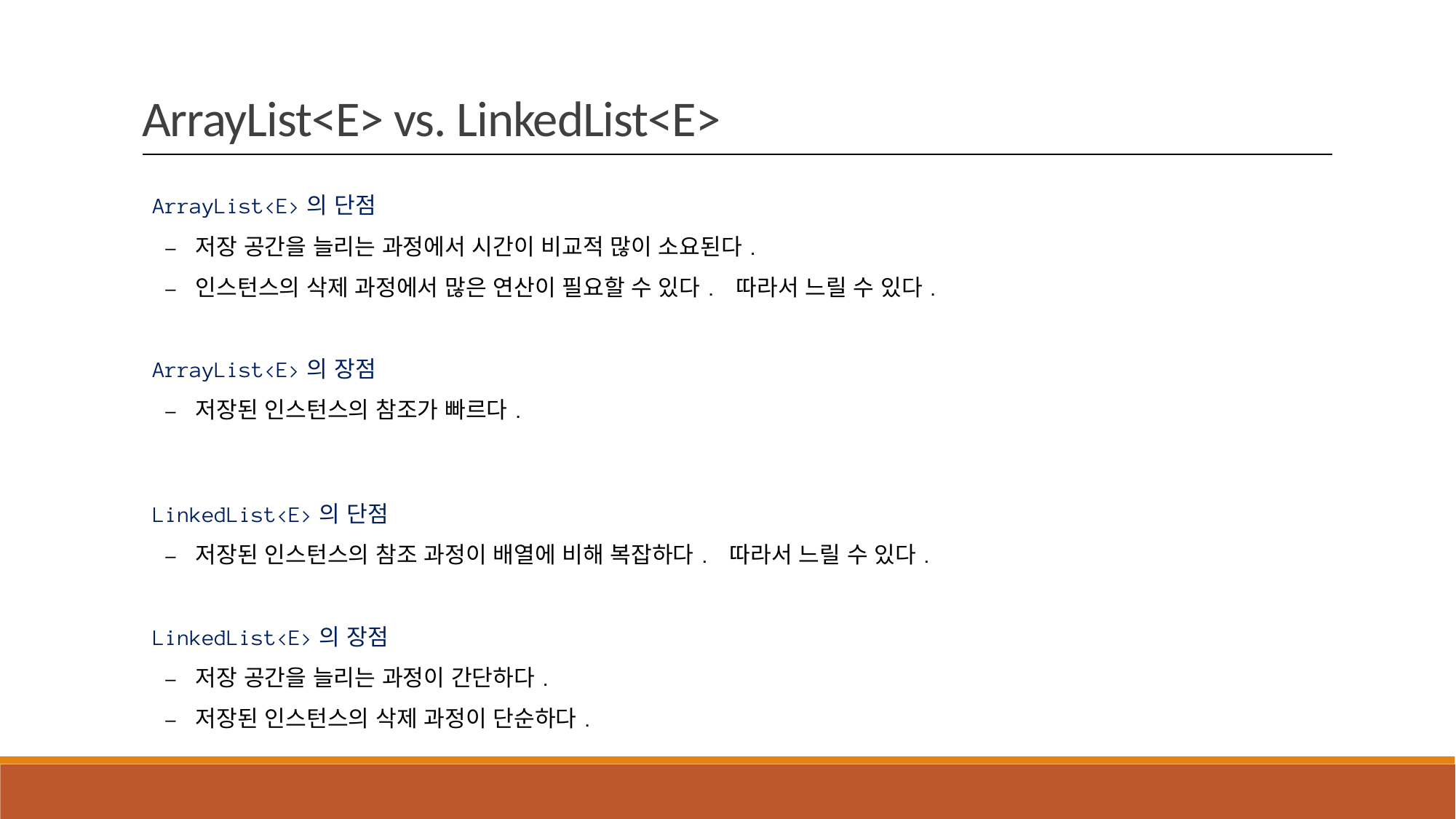

ArrayList<E> vs. LinkedList<E>
ArrayList<E>의 단점
 - 저장 공간을 늘리는 과정에서 시간이 비교적 많이 소요된다.
 - 인스턴스의 삭제 과정에서 많은 연산이 필요할 수 있다. 따라서 느릴 수 있다.

ArrayList<E>의 장점
 - 저장된 인스턴스의 참조가 빠르다.
LinkedList<E>의 단점
 - 저장된 인스턴스의 참조 과정이 배열에 비해 복잡하다. 따라서 느릴 수 있다.

LinkedList<E>의 장점
 - 저장 공간을 늘리는 과정이 간단하다.
 - 저장된 인스턴스의 삭제 과정이 단순하다.